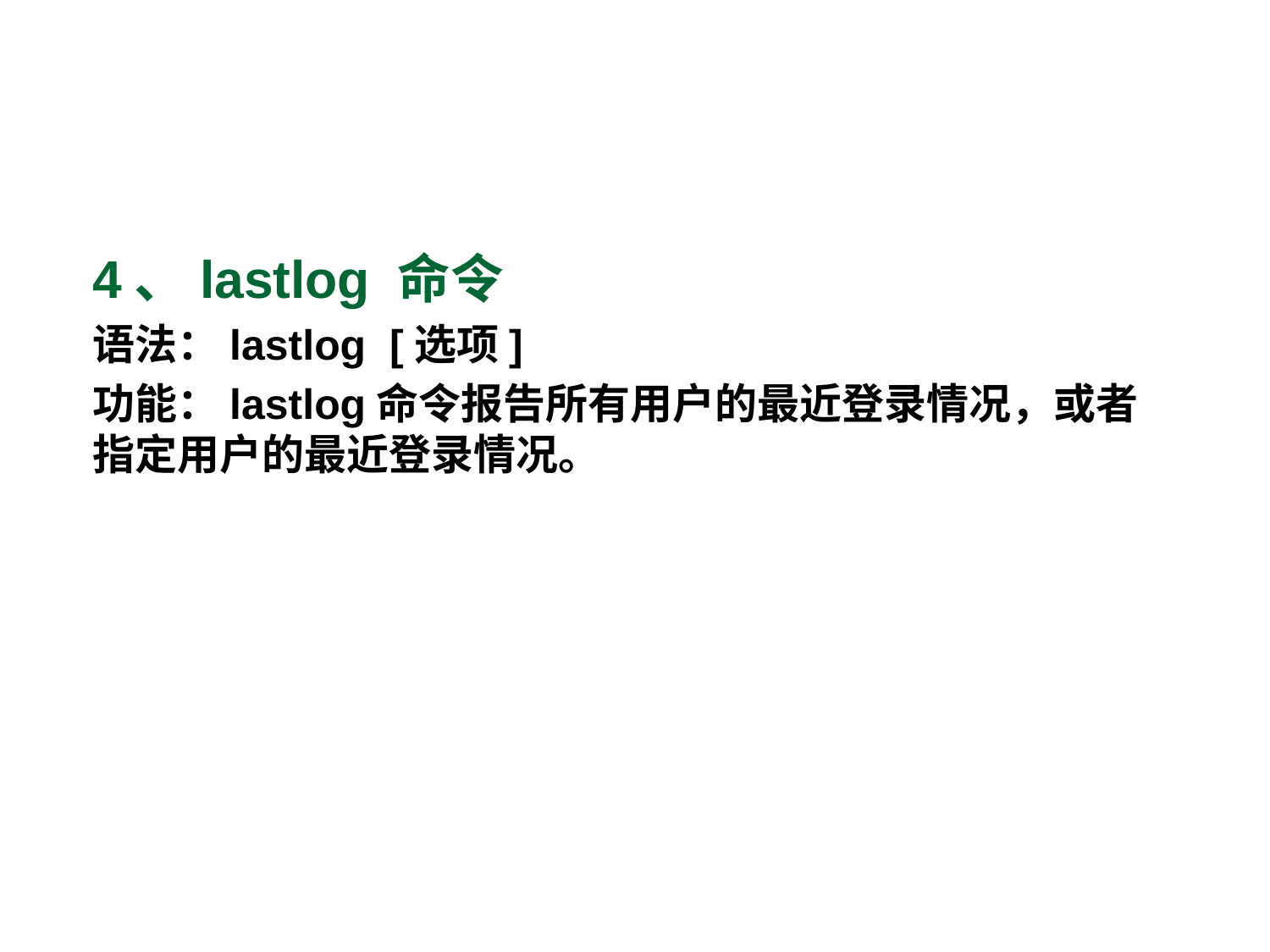

4、lastlog 命令
语法：lastlog  [选项]
功能：lastlog命令报告所有用户的最近登录情况，或者指定用户的最近登录情况。